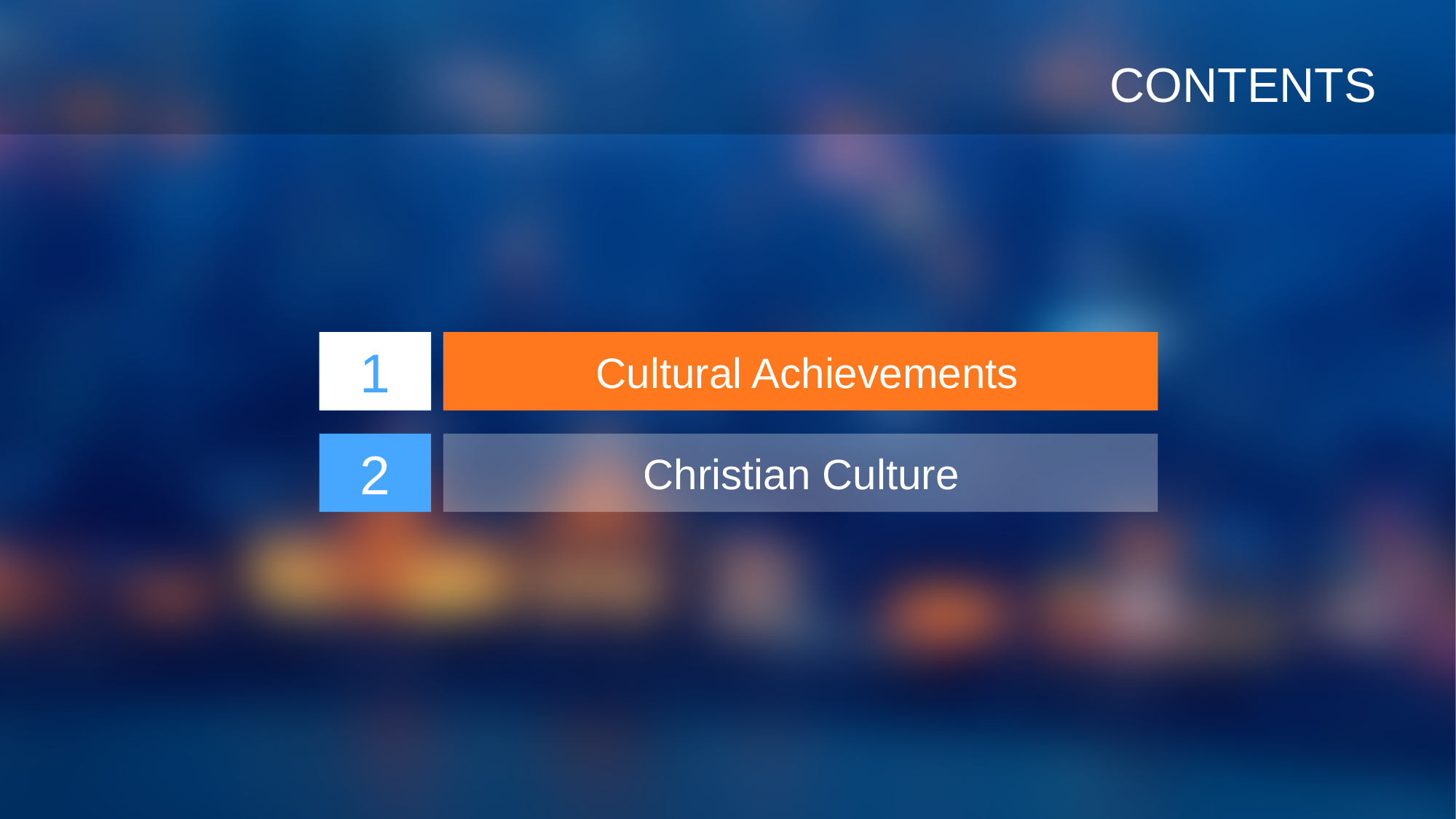

CONTENTS
1
                     点击添加标题
1
            Cultural Achievements
2
                Christian Culture